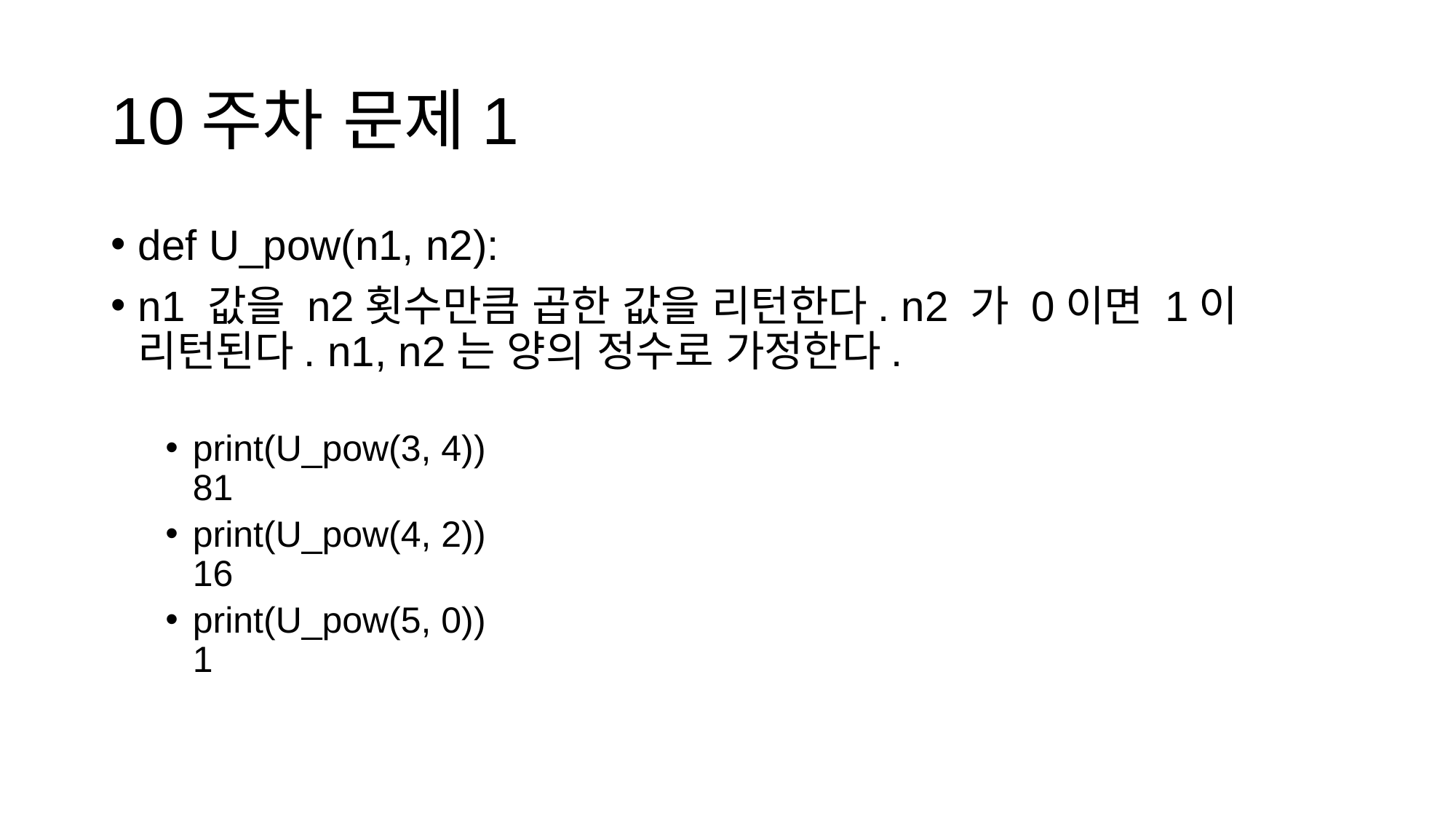

# 10주차 문제1
def U_pow(n1, n2):
n1 값을 n2횟수만큼 곱한 값을 리턴한다. n2 가 0이면 1이 리턴된다. n1, n2는 양의 정수로 가정한다.
print(U_pow(3, 4))
81
print(U_pow(4, 2))
16
print(U_pow(5, 0))
1